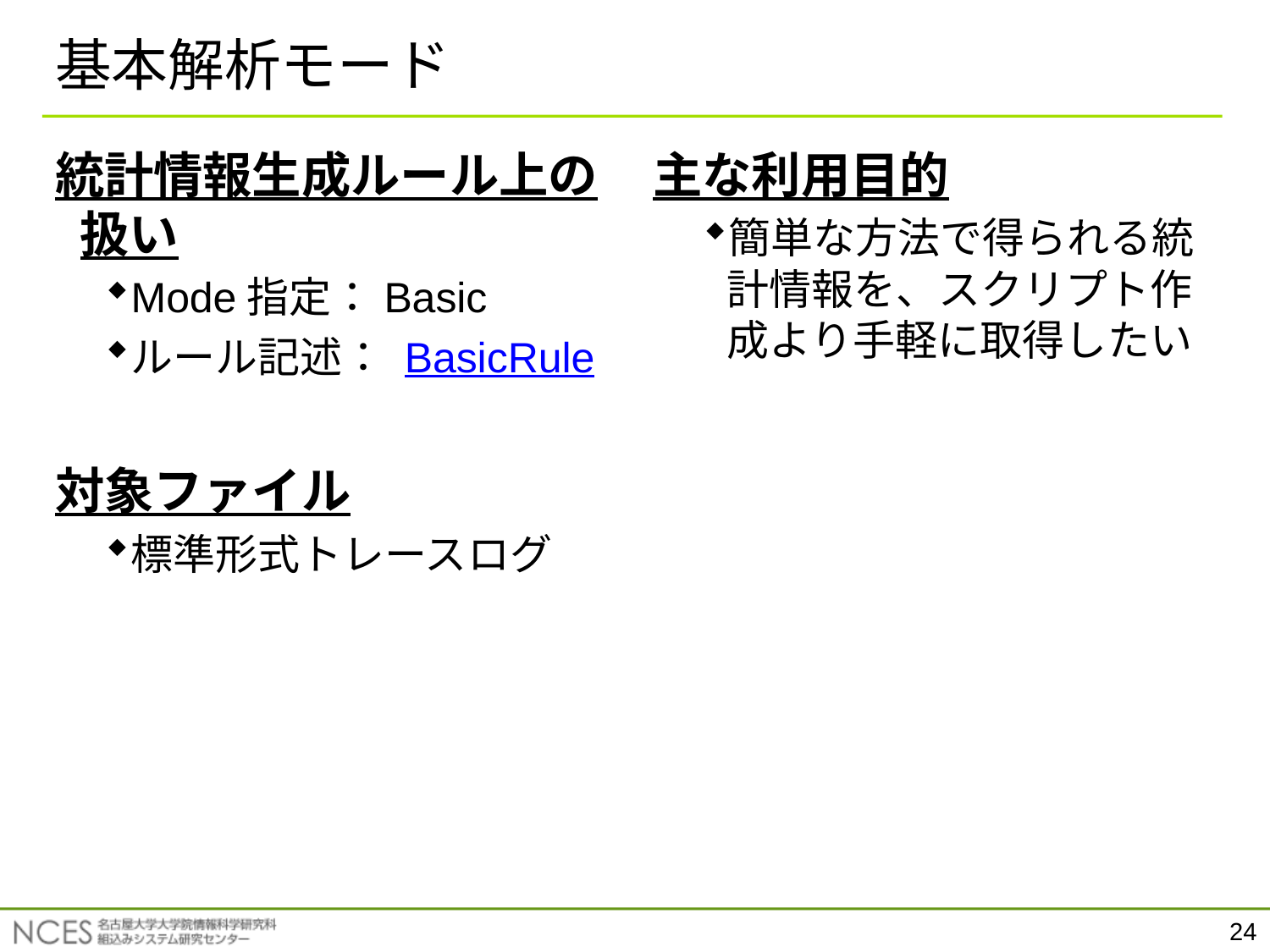

# 基本解析モード
統計情報生成ルール上の扱い
Mode指定：Basic
ルール記述： BasicRule

対象ファイル
標準形式トレースログ
主な利用目的
簡単な方法で得られる統計情報を、スクリプト作成より手軽に取得したい
24